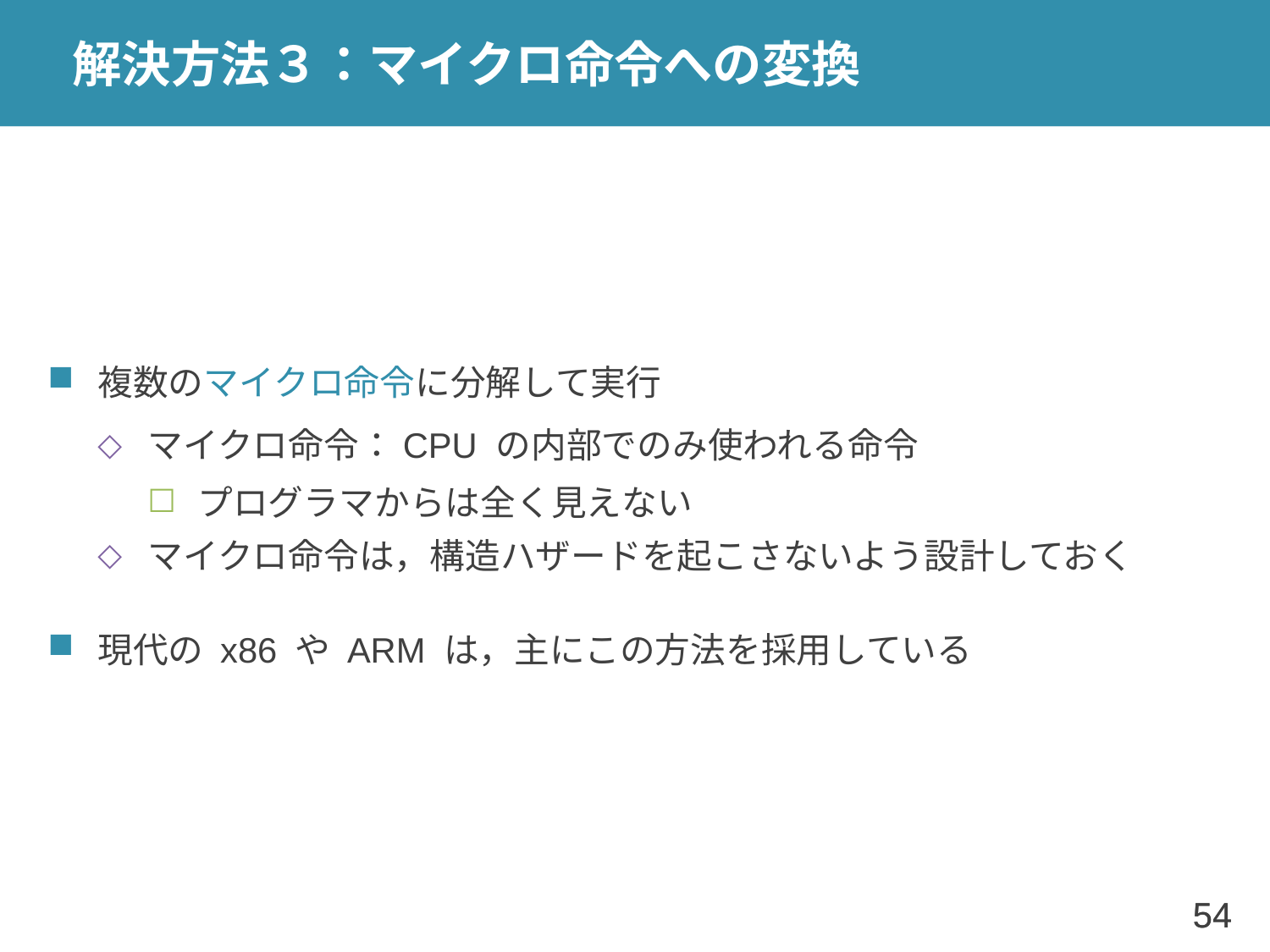

# 解決方法３：マイクロ命令への変換
複数のマイクロ命令に分解して実行
マイクロ命令：CPU の内部でのみ使われる命令
プログラマからは全く見えない
マイクロ命令は，構造ハザードを起こさないよう設計しておく
現代の x86 や ARM は，主にこの方法を採用している